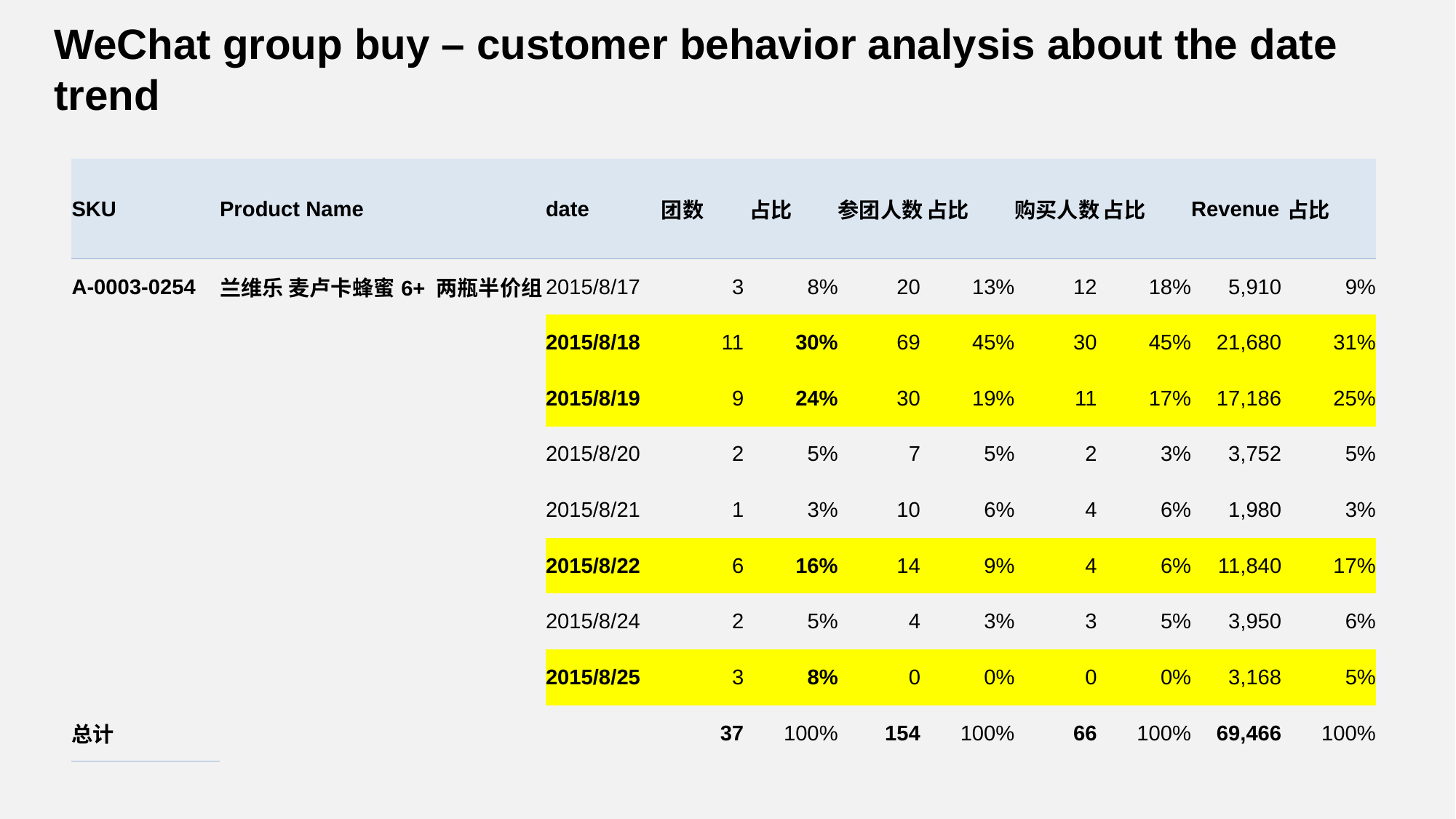

WeChat group buy – customer behavior analysis about the date trend
| SKU | Product Name | date | 团数 | 占比 | 参团人数 | 占比 | 购买人数 | 占比 | Revenue | 占比 |
| --- | --- | --- | --- | --- | --- | --- | --- | --- | --- | --- |
| A-0003-0254 | 兰维乐 麦卢卡蜂蜜6+ 两瓶半价组 | 2015/8/17 | 3 | 8% | 20 | 13% | 12 | 18% | 5,910 | 9% |
|  |  | 2015/8/18 | 11 | 30% | 69 | 45% | 30 | 45% | 21,680 | 31% |
|  |  | 2015/8/19 | 9 | 24% | 30 | 19% | 11 | 17% | 17,186 | 25% |
|  |  | 2015/8/20 | 2 | 5% | 7 | 5% | 2 | 3% | 3,752 | 5% |
|  |  | 2015/8/21 | 1 | 3% | 10 | 6% | 4 | 6% | 1,980 | 3% |
|  |  | 2015/8/22 | 6 | 16% | 14 | 9% | 4 | 6% | 11,840 | 17% |
|  |  | 2015/8/24 | 2 | 5% | 4 | 3% | 3 | 5% | 3,950 | 6% |
|  |  | 2015/8/25 | 3 | 8% | 0 | 0% | 0 | 0% | 3,168 | 5% |
| 总计 |  |  | 37 | 100% | 154 | 100% | 66 | 100% | 69,466 | 100% |